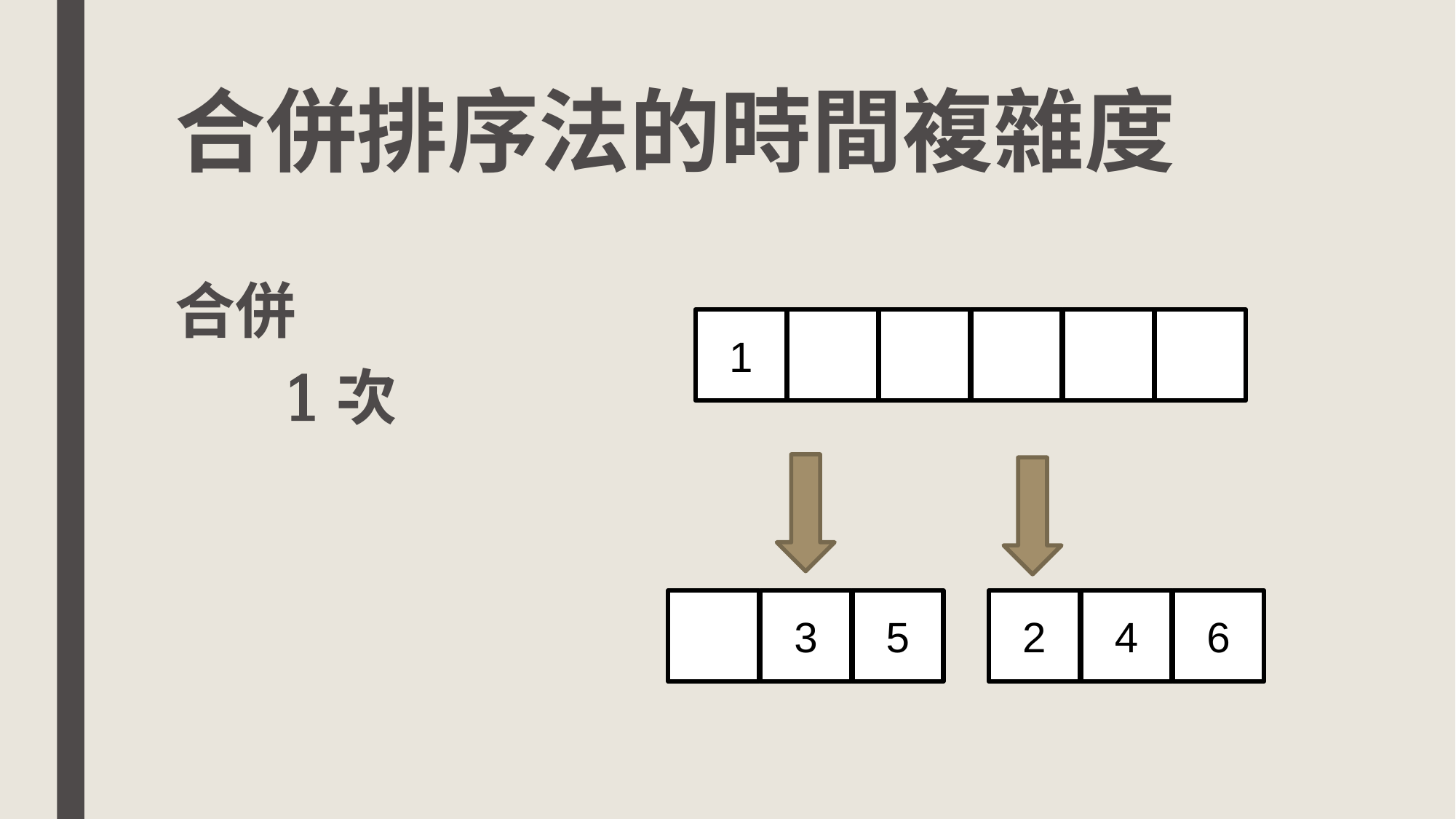

# 合併排序法的時間複雜度
合併
	1次
1

5
2
4
6

3
5
2
4
6